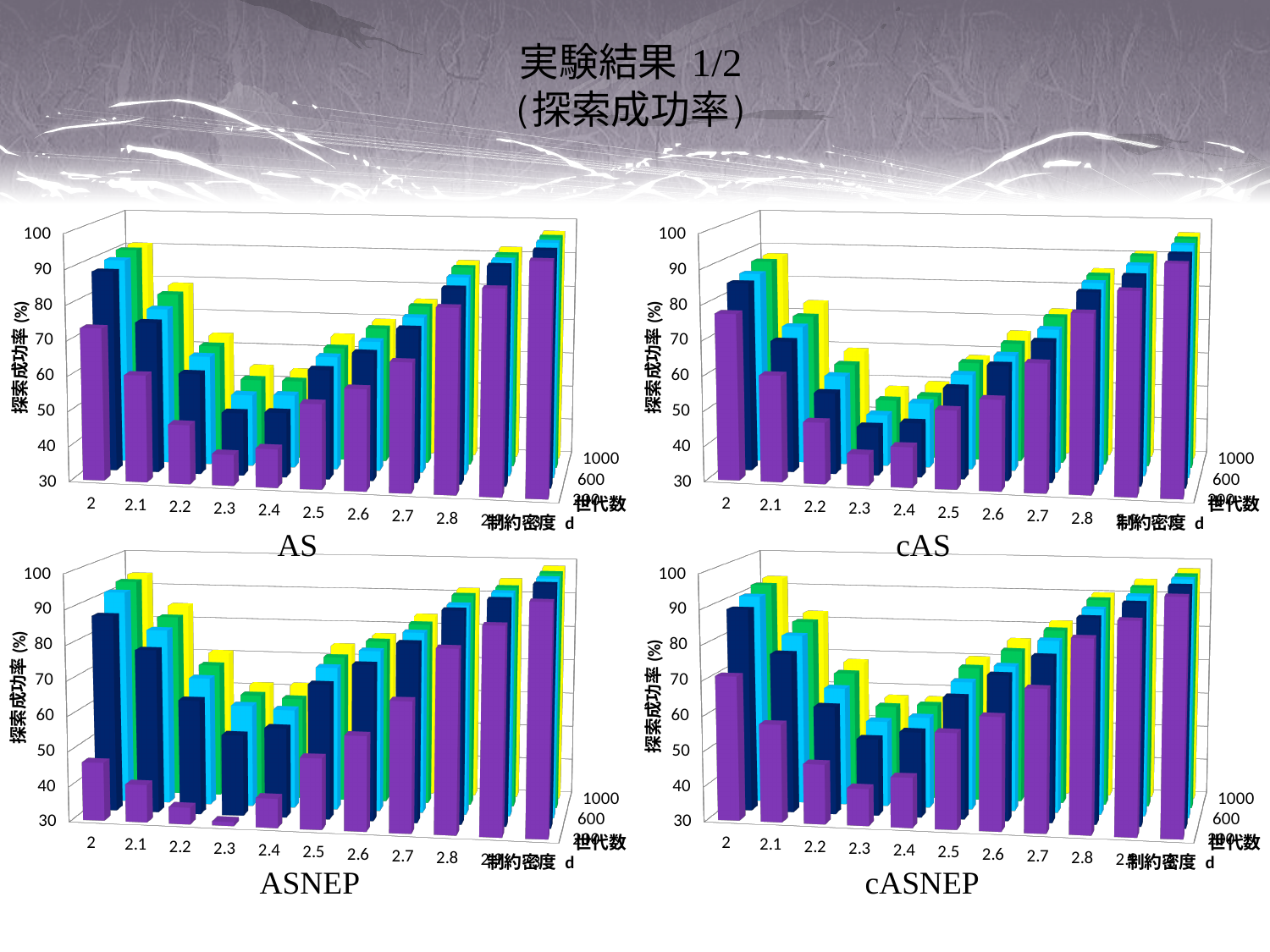

# 実験結果 1/2 (探索成功率)

[unsupported chart]

[unsupported chart]

AS                                                                        cAS

[unsupported chart]

[unsupported chart]

ASNEP                                                               cASNEP